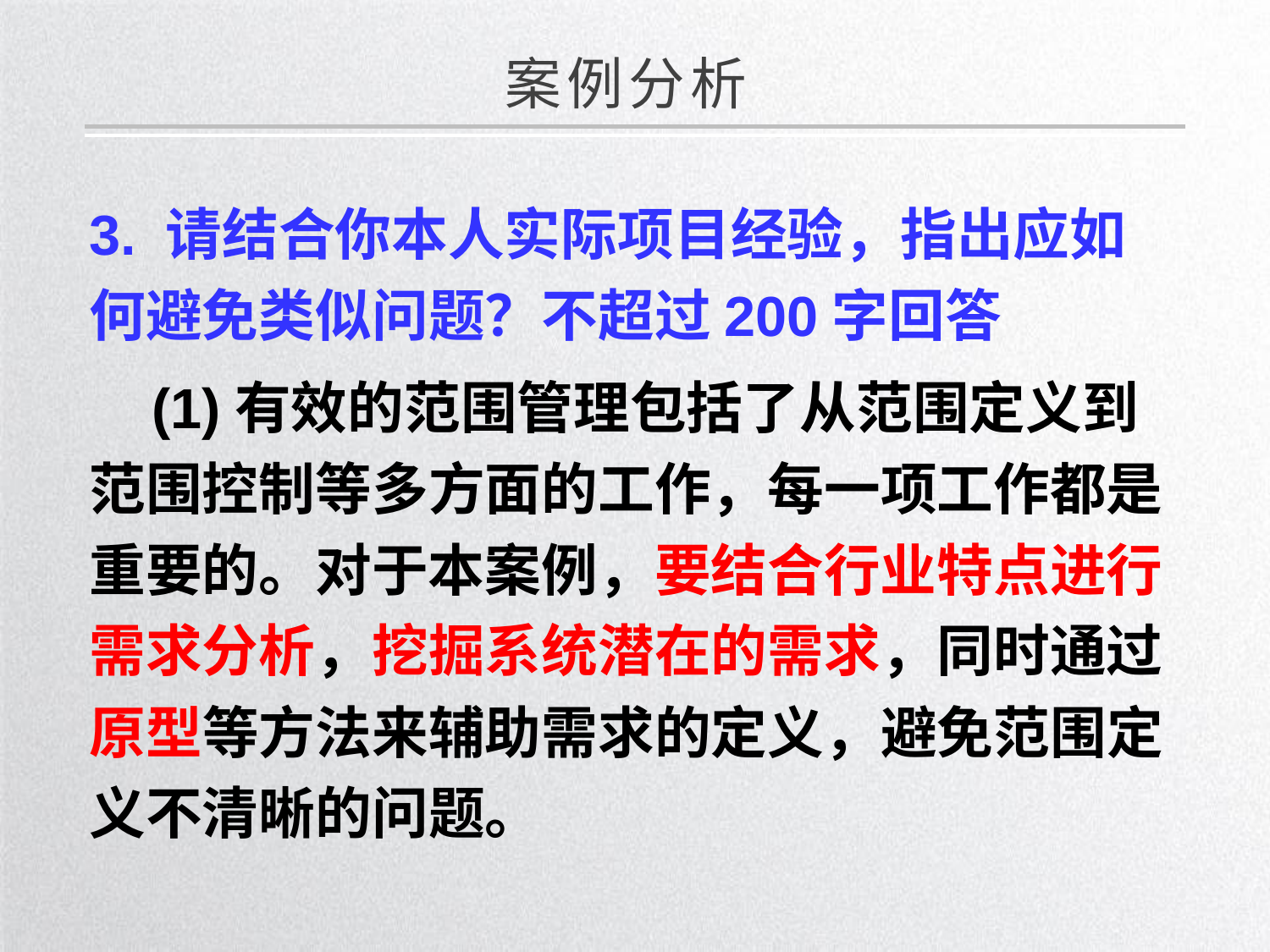

案例分析
3. 请结合你本人实际项目经验，指出应如何避免类似问题？不超过200字回答
    (1)有效的范围管理包括了从范围定义到范围控制等多方面的工作，每一项工作都是重要的。对于本案例，要结合行业特点进行需求分析，挖掘系统潜在的需求，同时通过原型等方法来辅助需求的定义，避免范围定义不清晰的问题。